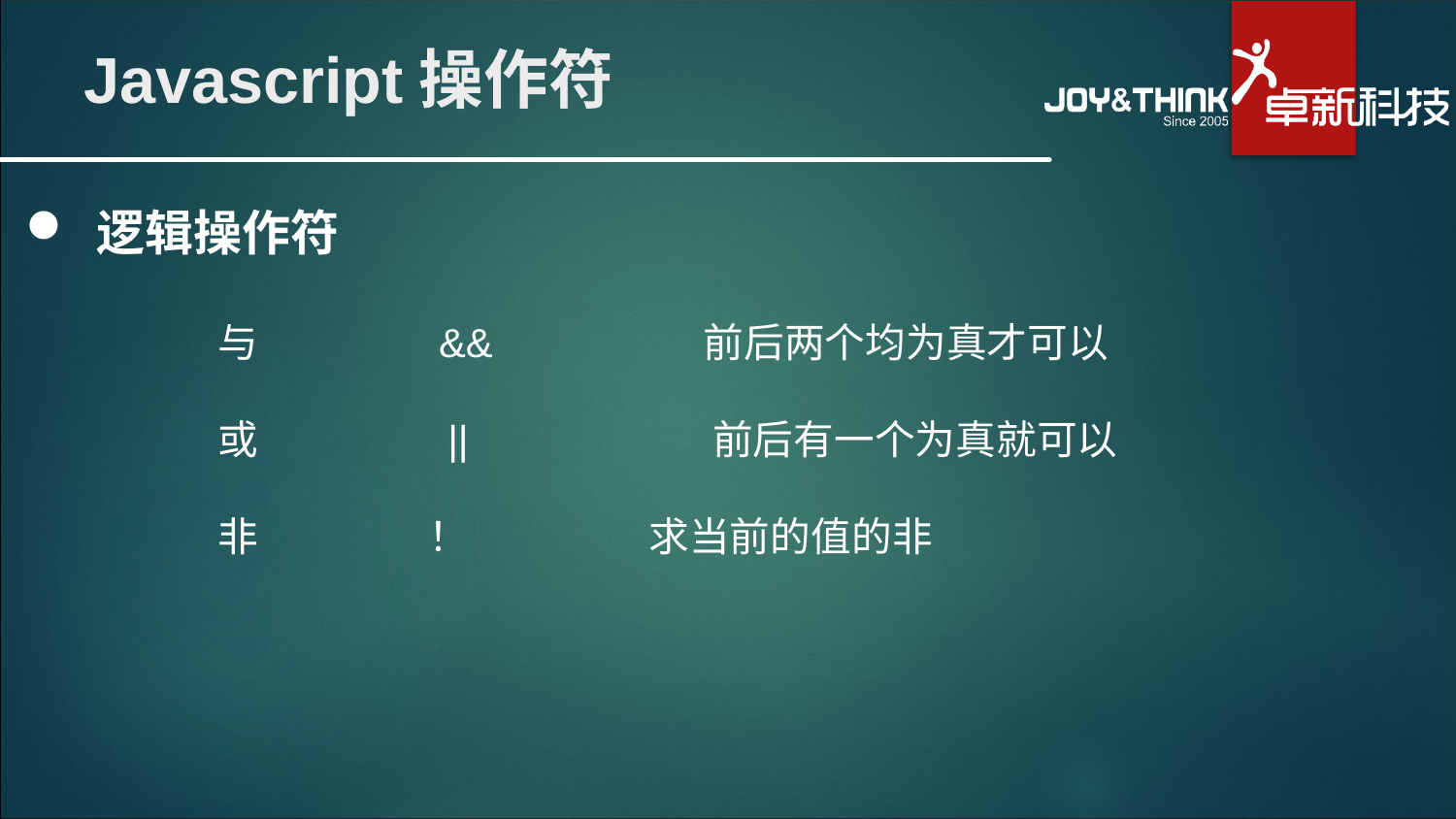

# Javascript操作符
 逻辑操作符
与                   &&                  前后两个均为真才可以

或                    ||                     前后有一个为真就可以

非                   ！                    求当前的值的非